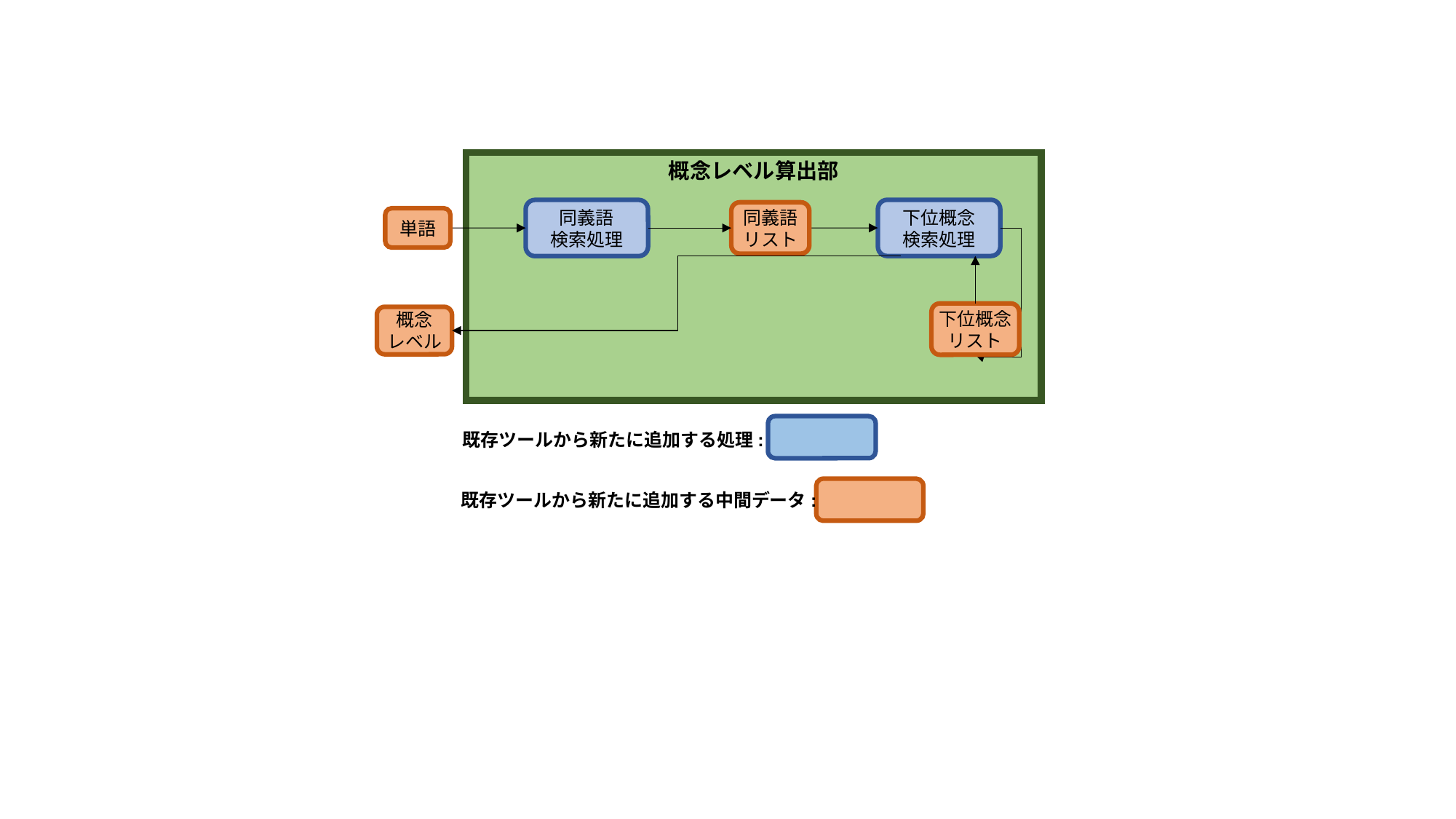

概念レベル算出部
下位概念
検索処理
同義語
検索処理
同義語
リスト
単語
下位概念
リスト
概念
レベル

既存ツールから新たに追加する処理:

既存ツールから新たに追加する中間データ: